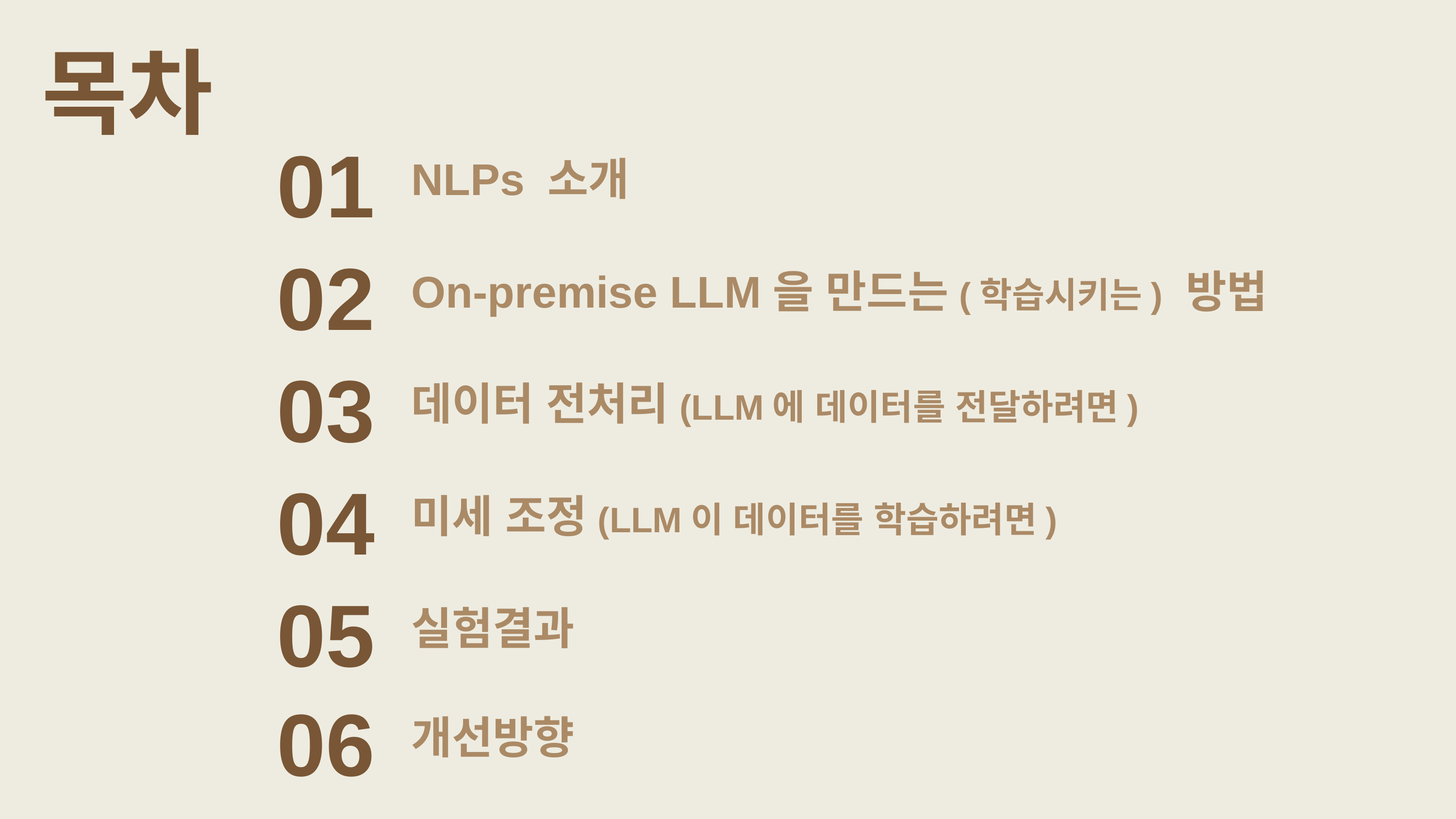

목차
01
NLPs 소개
02
On-premise LLM을 만드는(학습시키는) 방법
03
데이터 전처리(LLM에 데이터를 전달하려면)
04
미세 조정(LLM이 데이터를 학습하려면)
05
실험결과
06
개선방향